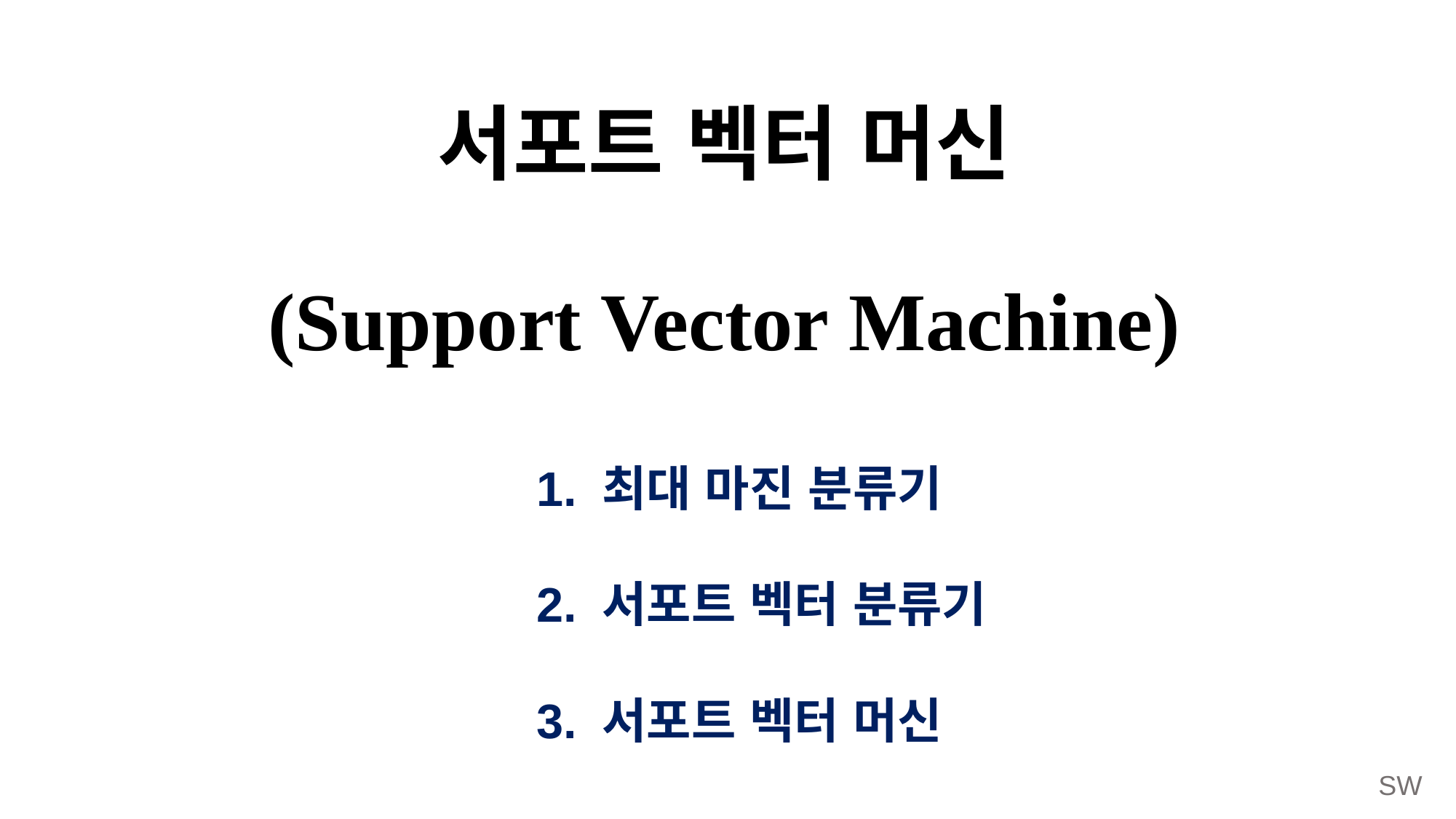

# 서포트 벡터 머신 (Support Vector Machine)
1. 최대 마진 분류기

2. 서포트 벡터 분류기

3. 서포트 벡터 머신